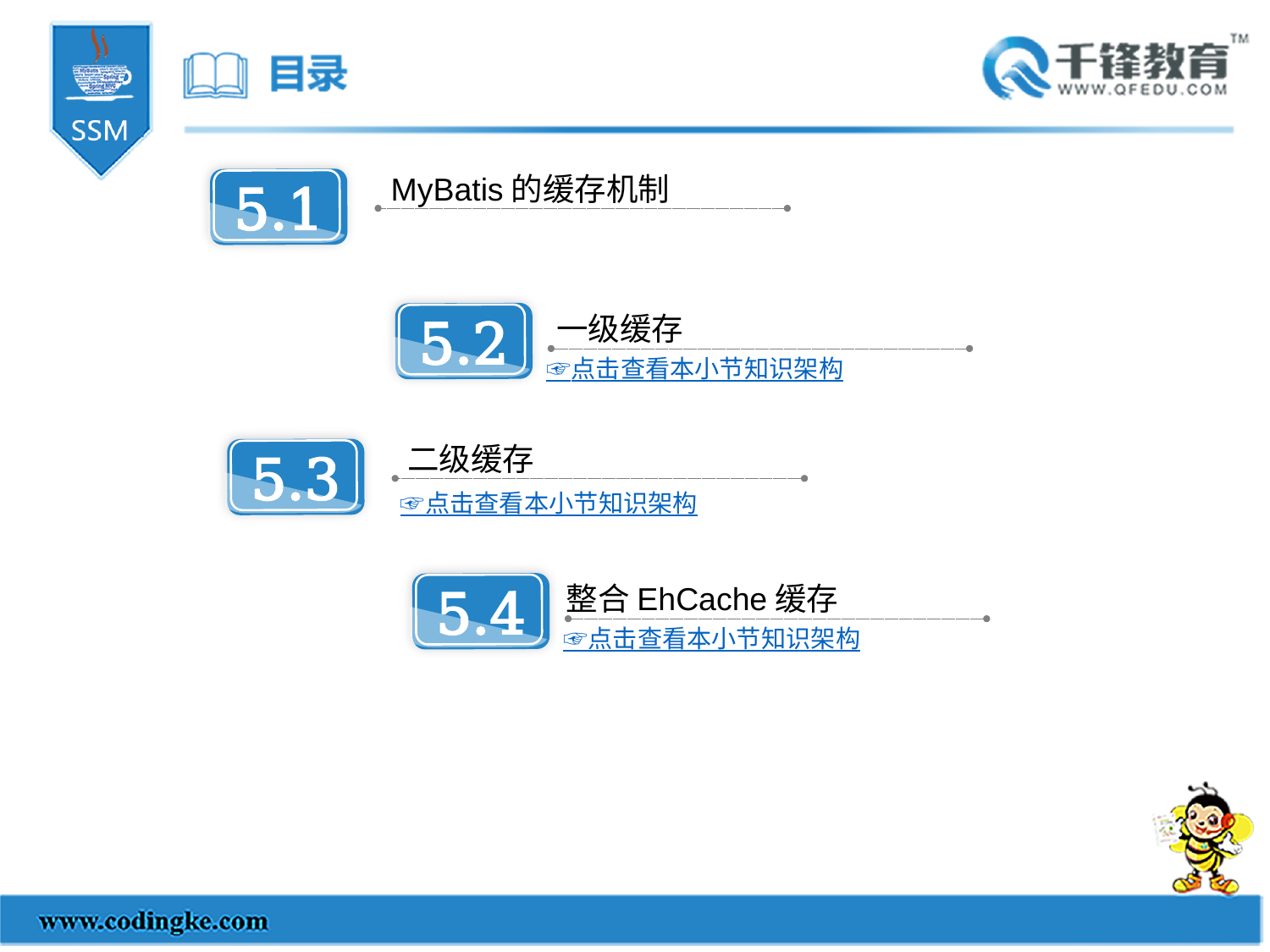

MyBatis的缓存机制
5.1

一级缓存

5.2

☞点击查看本小节知识架构
二级缓存
5.3

☞点击查看本小节知识架构
整合EhCache缓存

5.4

☞点击查看本小节知识架构